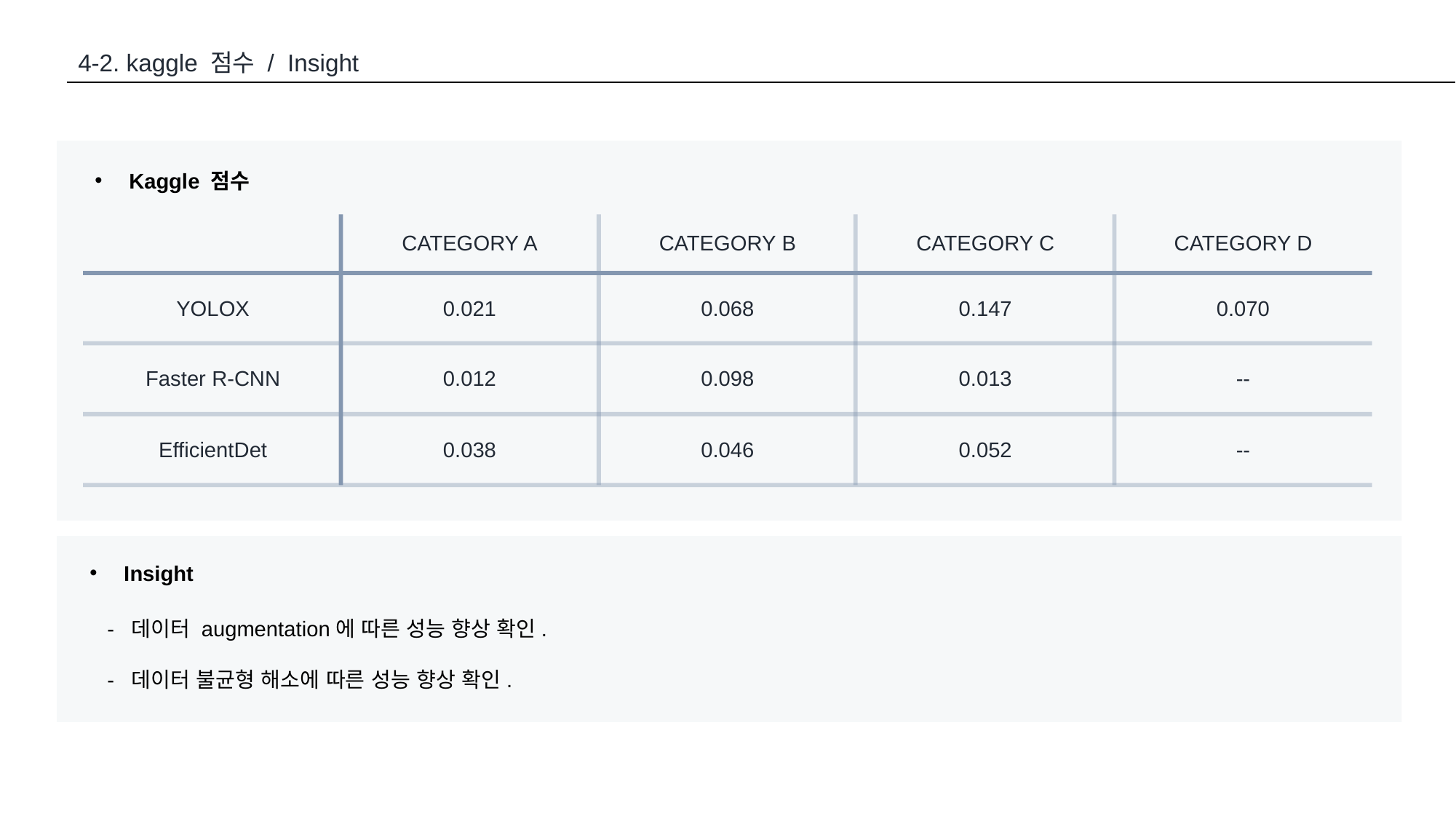

4-2. kaggle 점수 /  Insight

Kaggle 점수
CATEGORY A
CATEGORY B
CATEGORY C
CATEGORY D

YOLOX
0.021
0.068
0.147
0.070

Faster R-CNN
0.012
0.098
0.013
--

EfficientDet
0.038
0.046
0.052
--

Insight
-  데이터 augmentation에 따른 성능 향상 확인.

-  데이터 불균형 해소에 따른 성능 향상 확인.